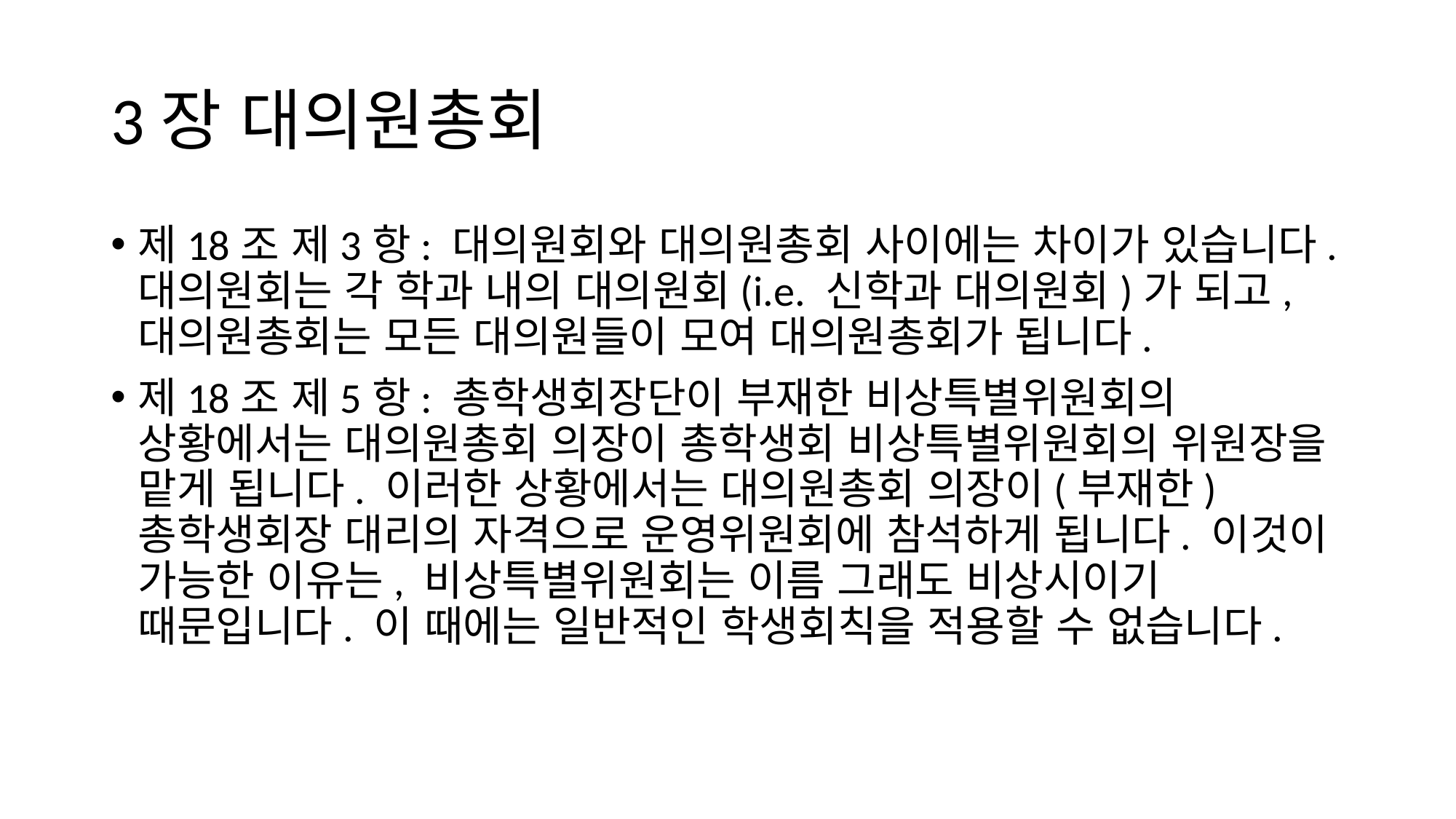

# 3장 대의원총회
제18조 제3항: 대의원회와 대의원총회 사이에는 차이가 있습니다. 대의원회는 각 학과 내의 대의원회(i.e. 신학과 대의원회)가 되고, 대의원총회는 모든 대의원들이 모여 대의원총회가 됩니다.
제18조 제5항: 총학생회장단이 부재한 비상특별위원회의 상황에서는 대의원총회 의장이 총학생회 비상특별위원회의 위원장을 맡게 됩니다. 이러한 상황에서는 대의원총회 의장이(부재한) 총학생회장 대리의 자격으로 운영위원회에 참석하게 됩니다. 이것이 가능한 이유는, 비상특별위원회는 이름 그래도 비상시이기 때문입니다. 이 때에는 일반적인 학생회칙을 적용할 수 없습니다.